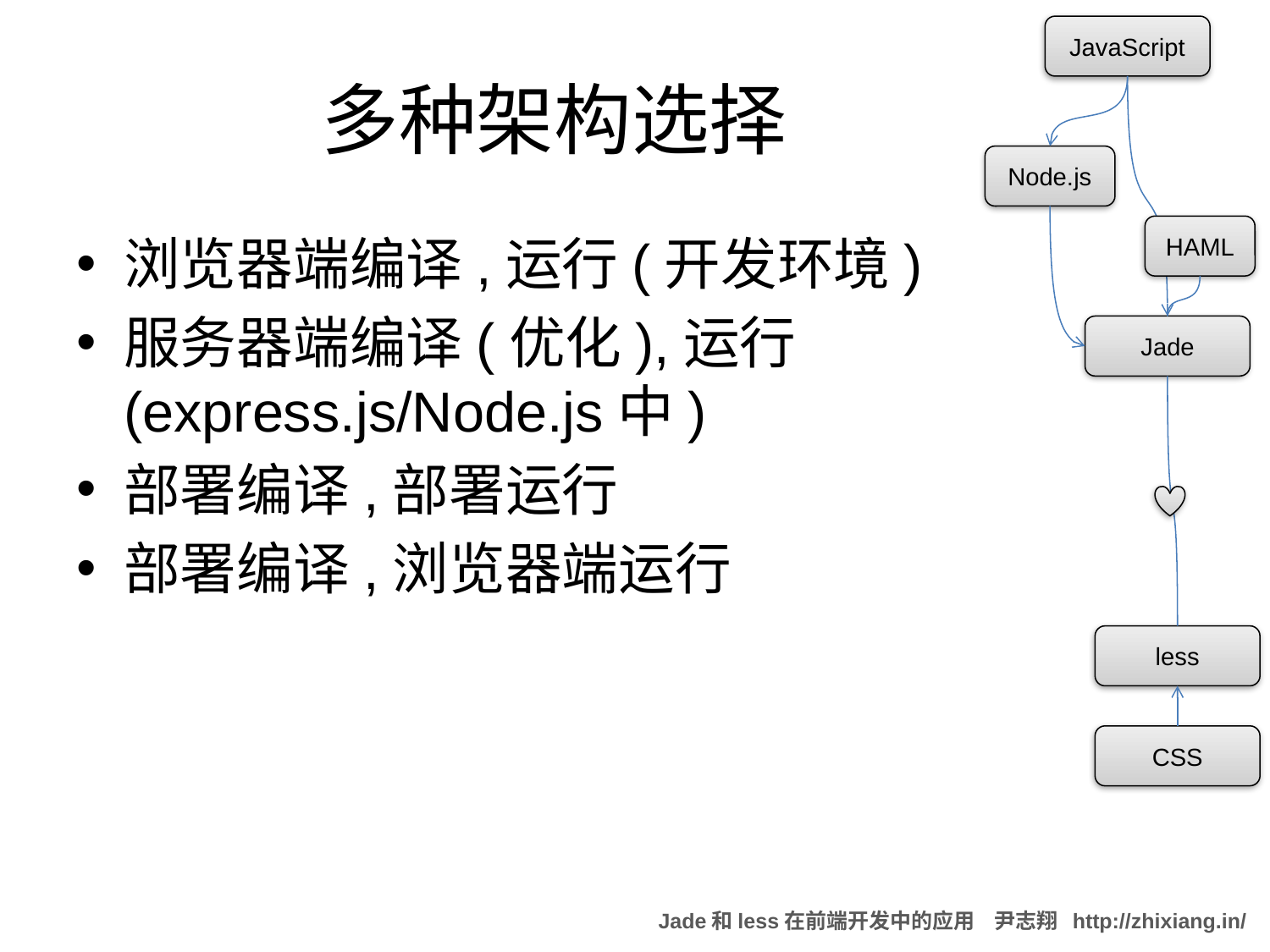

# 多种架构选择
浏览器端编译,运行(开发环境)
服务器端编译(优化),运行(express.js/Node.js中)
部署编译,部署运行
部署编译,浏览器端运行